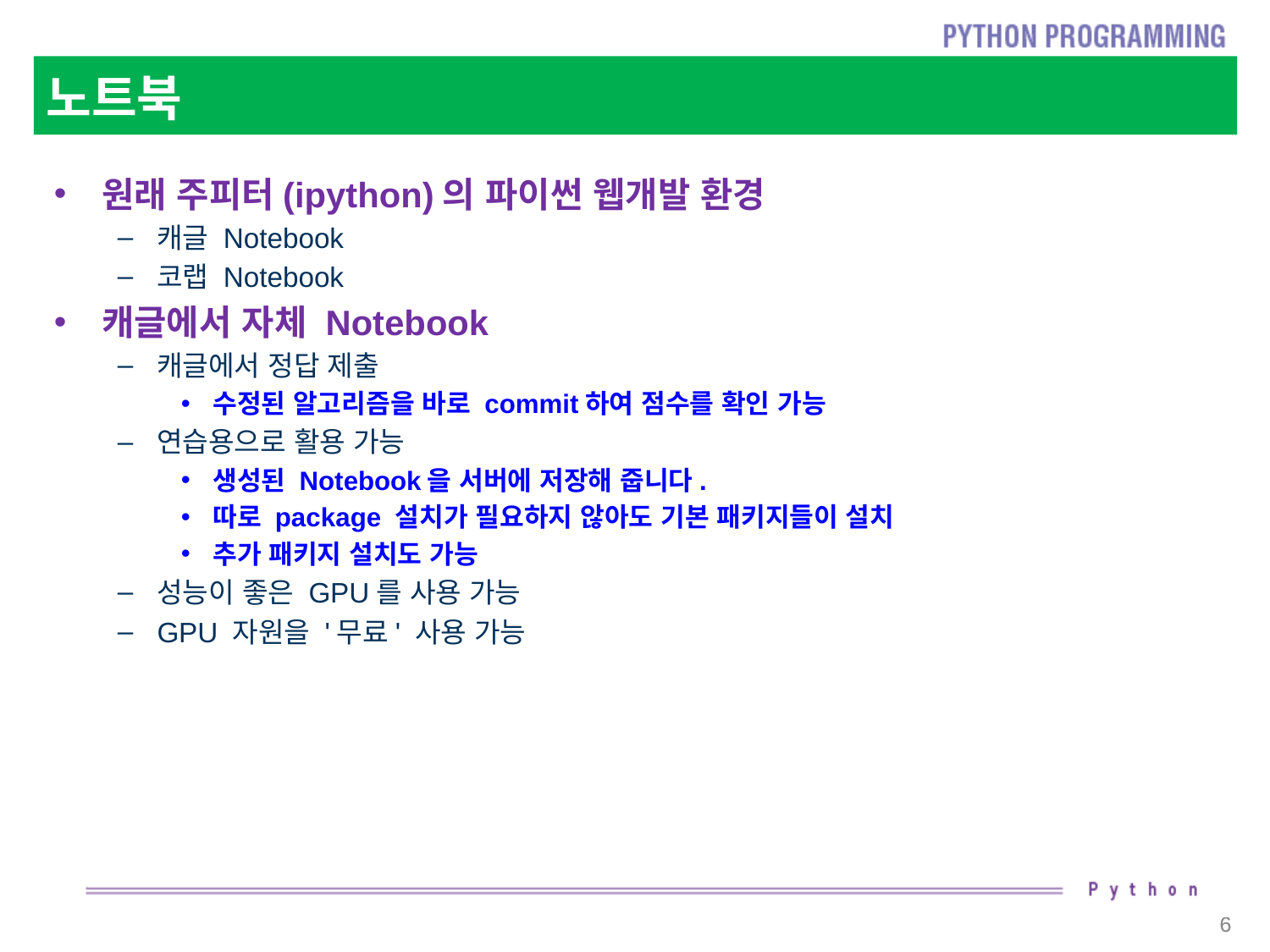

# 노트북
원래 주피터(ipython)의 파이썬 웹개발 환경
캐글 Notebook
코랩 Notebook
캐글에서 자체 Notebook
캐글에서 정답 제출
수정된 알고리즘을 바로 commit하여 점수를 확인 가능
연습용으로 활용 가능
생성된 Notebook을 서버에 저장해 줍니다.
따로 package 설치가 필요하지 않아도 기본 패키지들이 설치
추가 패키지 설치도 가능
성능이 좋은 GPU를 사용 가능
GPU 자원을 '무료' 사용 가능
6